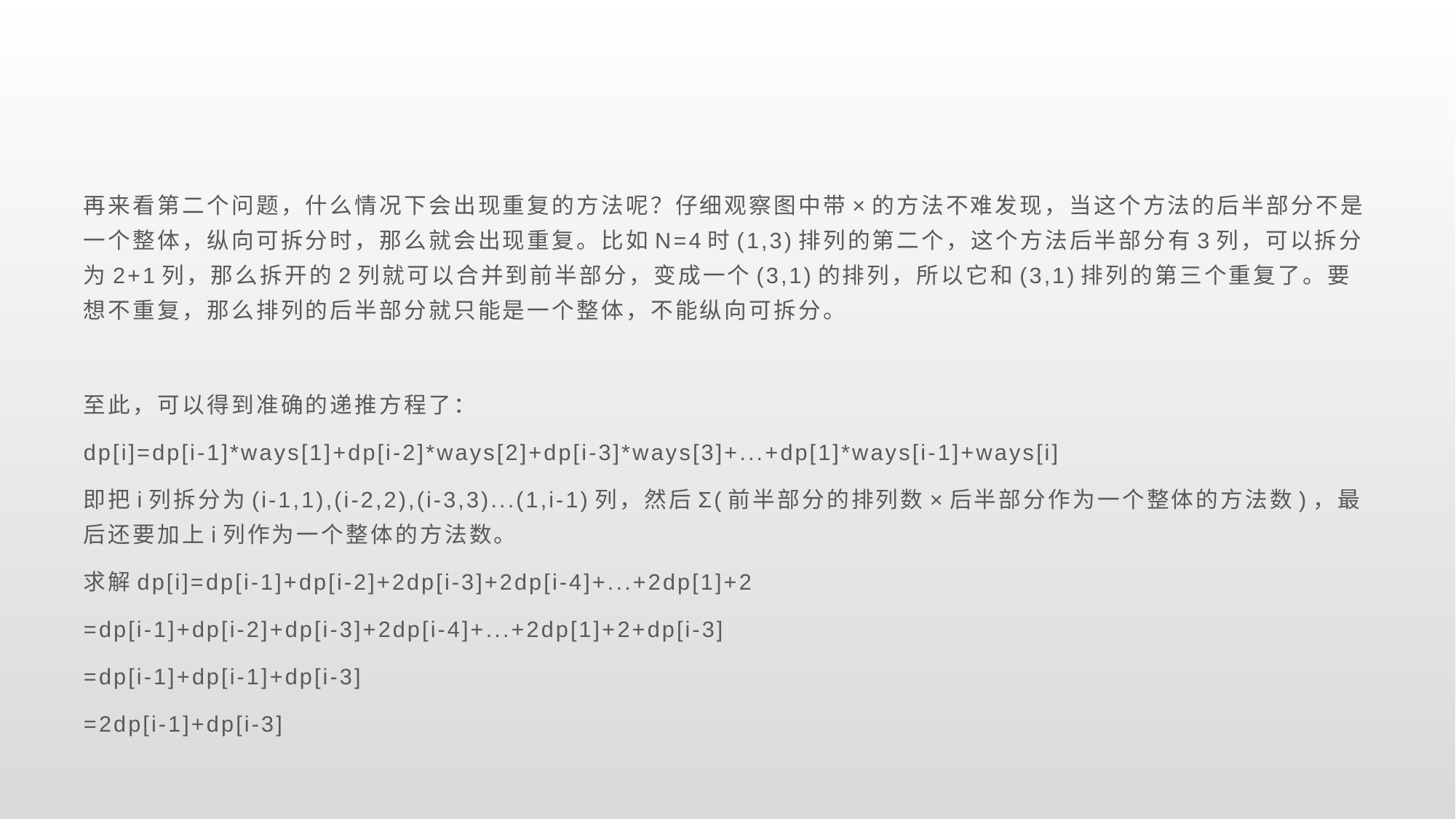

再来看第二个问题，什么情况下会出现重复的方法呢？仔细观察图中带×的方法不难发现，当这个方法的后半部分不是一个整体，纵向可拆分时，那么就会出现重复。比如N=4时(1,3)排列的第二个，这个方法后半部分有3列，可以拆分为2+1列，那么拆开的2列就可以合并到前半部分，变成一个(3,1)的排列，所以它和(3,1)排列的第三个重复了。要想不重复，那么排列的后半部分就只能是一个整体，不能纵向可拆分。

至此，可以得到准确的递推方程了：
dp[i]=dp[i-1]*ways[1]+dp[i-2]*ways[2]+dp[i-3]*ways[3]+...+dp[1]*ways[i-1]+ways[i]
即把i列拆分为(i-1,1),(i-2,2),(i-3,3)...(1,i-1)列，然后Σ(前半部分的排列数×后半部分作为一个整体的方法数)，最后还要加上i列作为一个整体的方法数。
求解dp[i]=dp[i-1]+dp[i-2]+2dp[i-3]+2dp[i-4]+...+2dp[1]+2
=dp[i-1]+dp[i-2]+dp[i-3]+2dp[i-4]+...+2dp[1]+2+dp[i-3]
=dp[i-1]+dp[i-1]+dp[i-3]
=2dp[i-1]+dp[i-3]